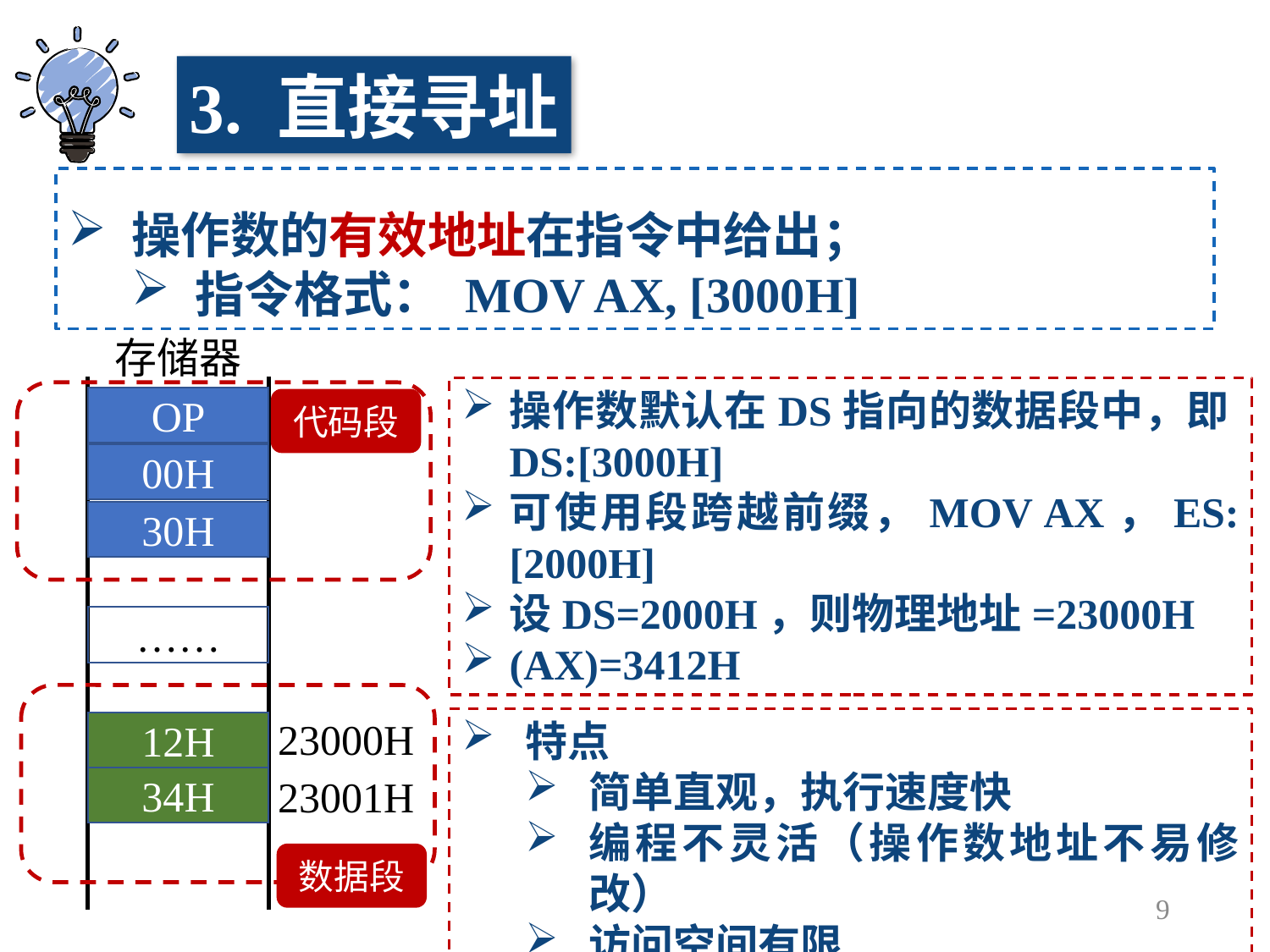

3. 直接寻址
操作数的有效地址在指令中给出；
指令格式： MOV AX, [3000H]
存储器

OP
代码段
00H
30H
……

23000H
12H
34H
23001H
数据段
操作数默认在DS指向的数据段中，即DS:[3000H]
可使用段跨越前缀，MOV AX，ES:[2000H]
设DS=2000H，则物理地址=23000H
(AX)=3412H
特点
简单直观，执行速度快
编程不灵活（操作数地址不易修改）
访问空间有限
9